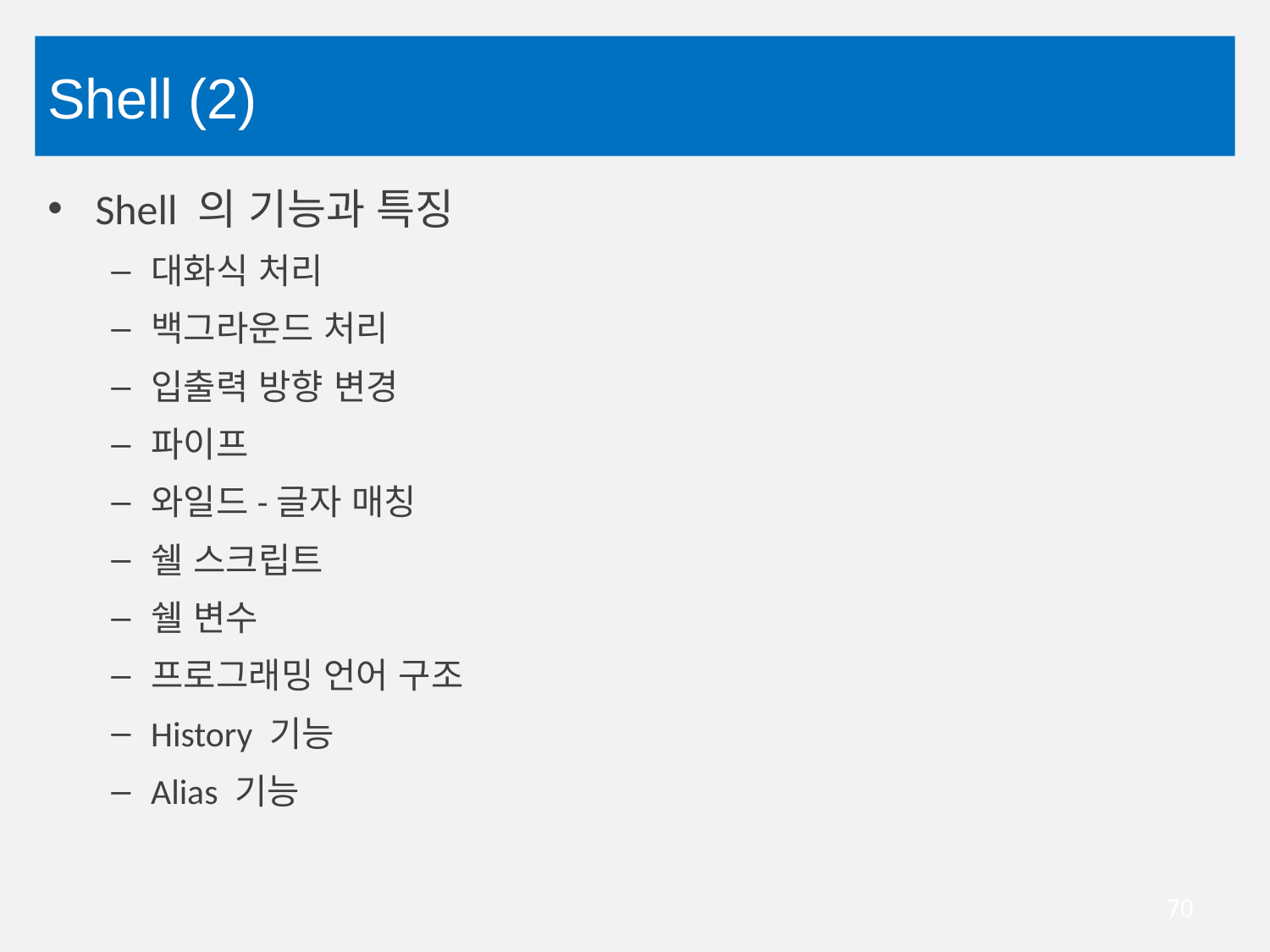

# Shell (2)
Shell 의 기능과 특징
대화식 처리
백그라운드 처리
입출력 방향 변경
파이프
와일드-글자 매칭
쉘 스크립트
쉘 변수
프로그래밍 언어 구조
History 기능
Alias 기능
70